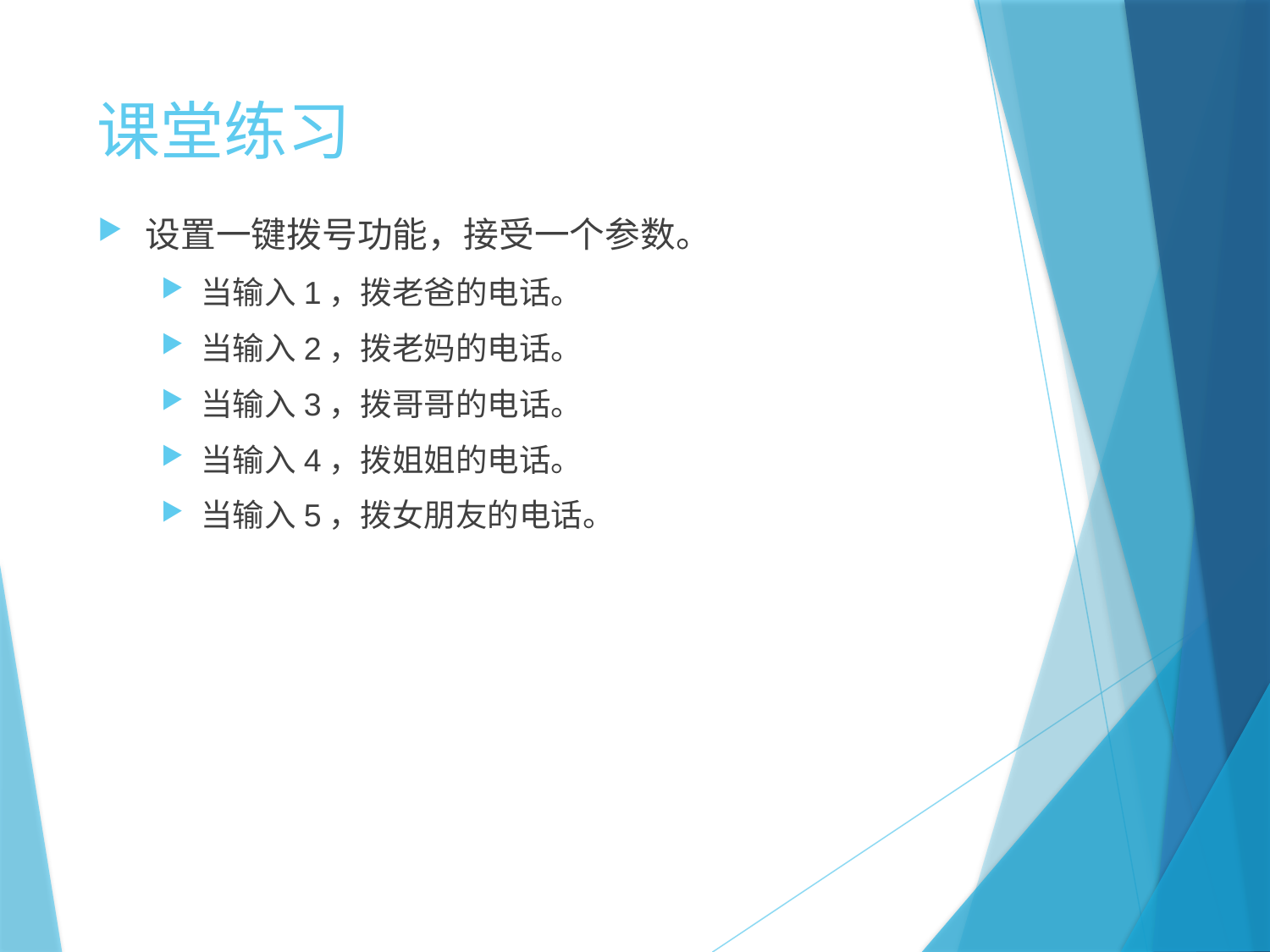

# 课堂练习
设置一键拨号功能，接受一个参数。
当输入1，拨老爸的电话。
当输入2，拨老妈的电话。
当输入3，拨哥哥的电话。
当输入4，拨姐姐的电话。
当输入5，拨女朋友的电话。